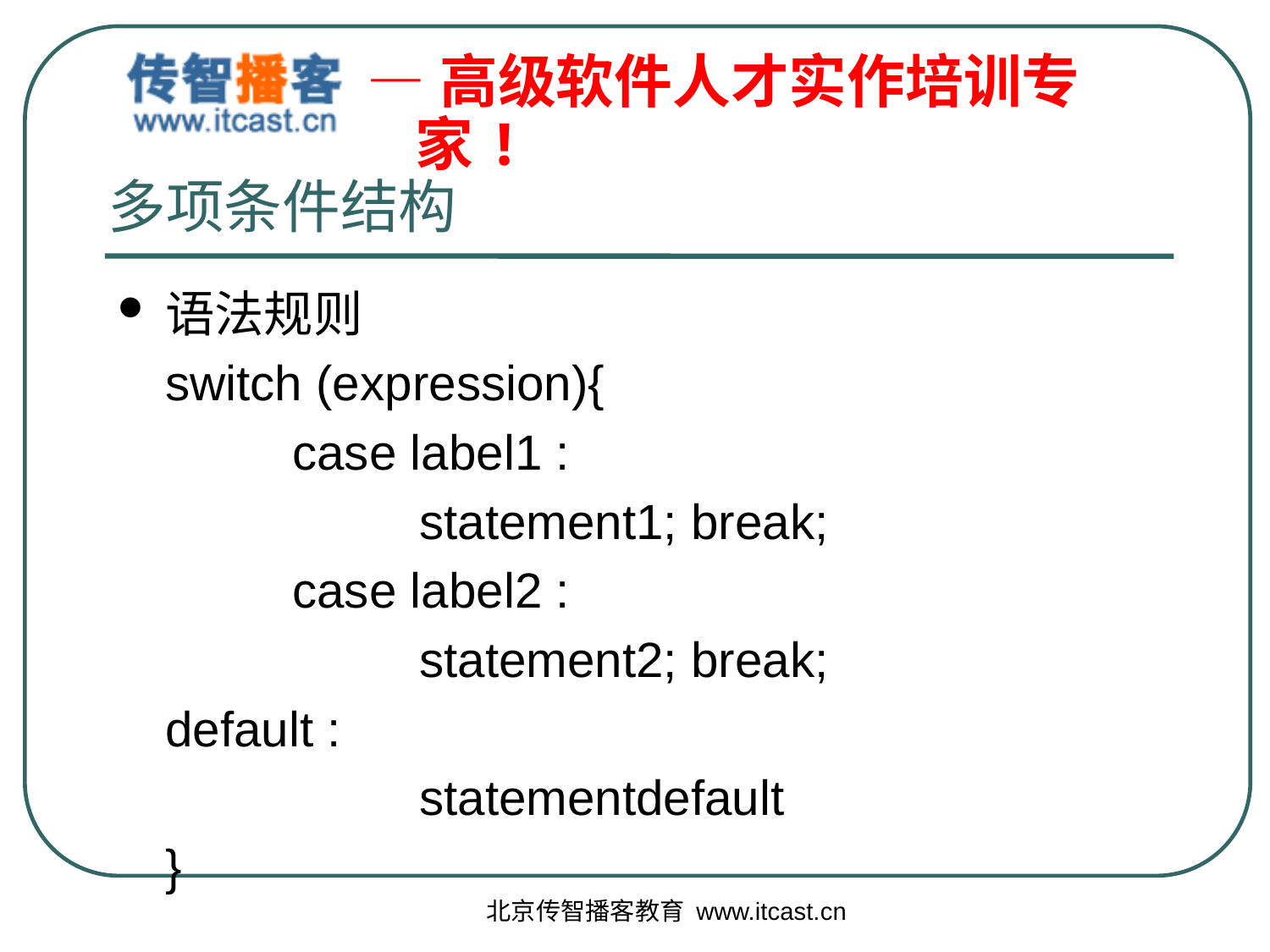

# 多项条件结构
语法规则
	switch (expression){
		case label1 :
    		statement1; break;
    	case label2 :
    		statement2; break;
   	default :
			statementdefault
	}
北京传智播客教育 www.itcast.cn